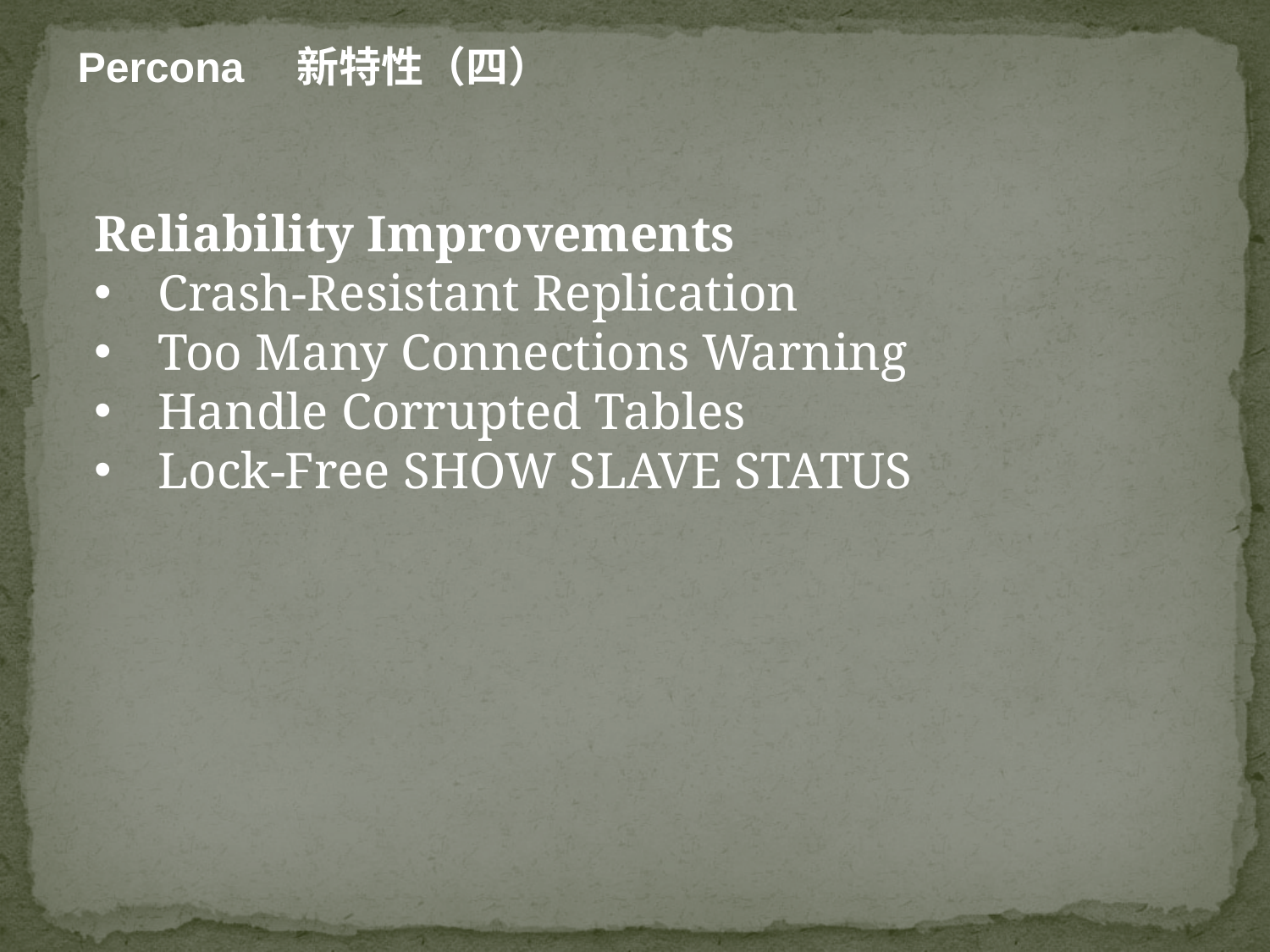

Percona　新特性（四）
Reliability Improvements
Crash-Resistant Replication
Too Many Connections Warning
Handle Corrupted Tables
Lock-Free SHOW SLAVE STATUS